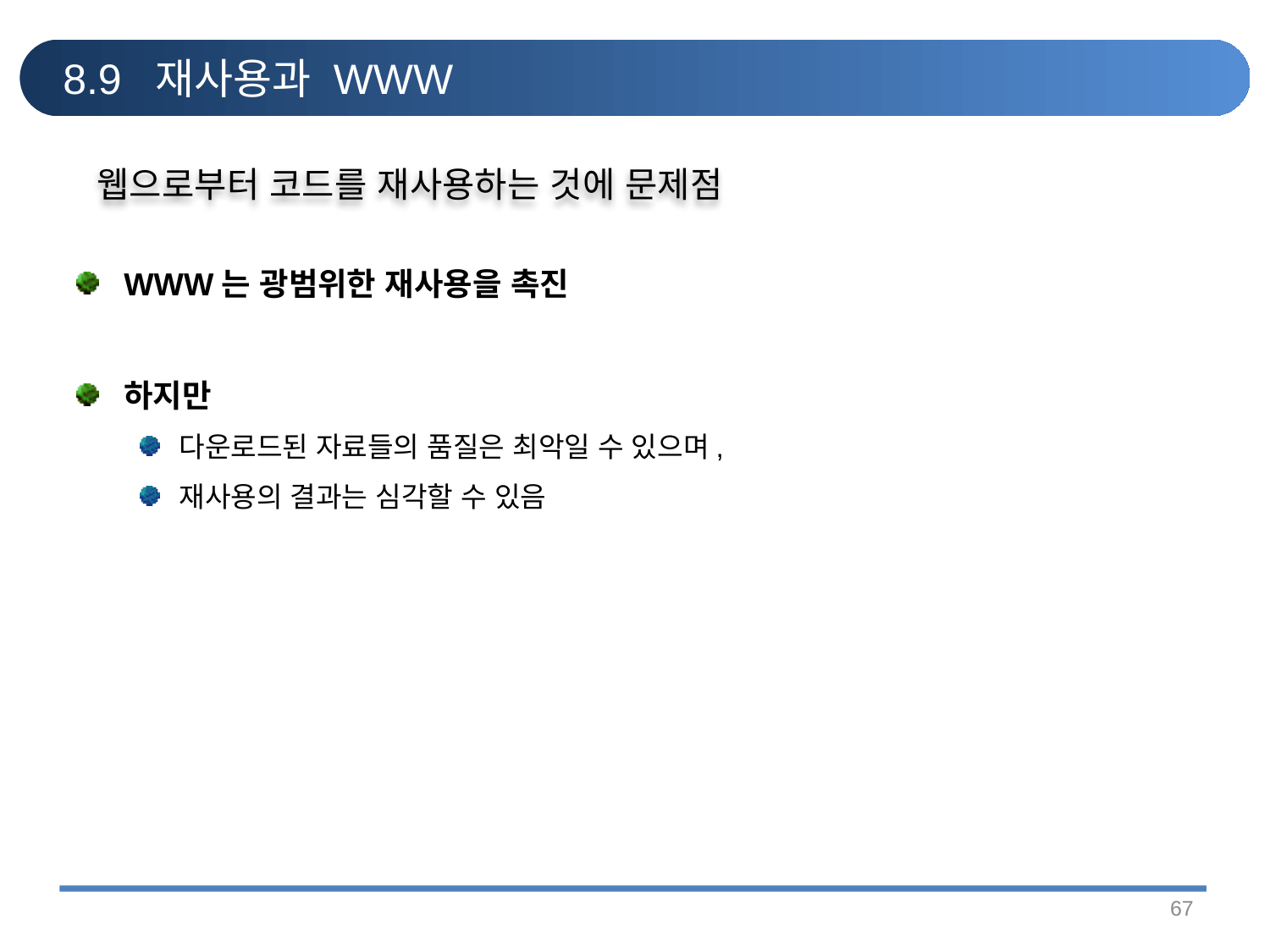

# 8.9  재사용과 WWW
웹으로부터 코드를 재사용하는 것에 문제점
WWW는 광범위한 재사용을 촉진

하지만
다운로드된 자료들의 품질은 최악일 수 있으며,
재사용의 결과는 심각할 수 있음
67